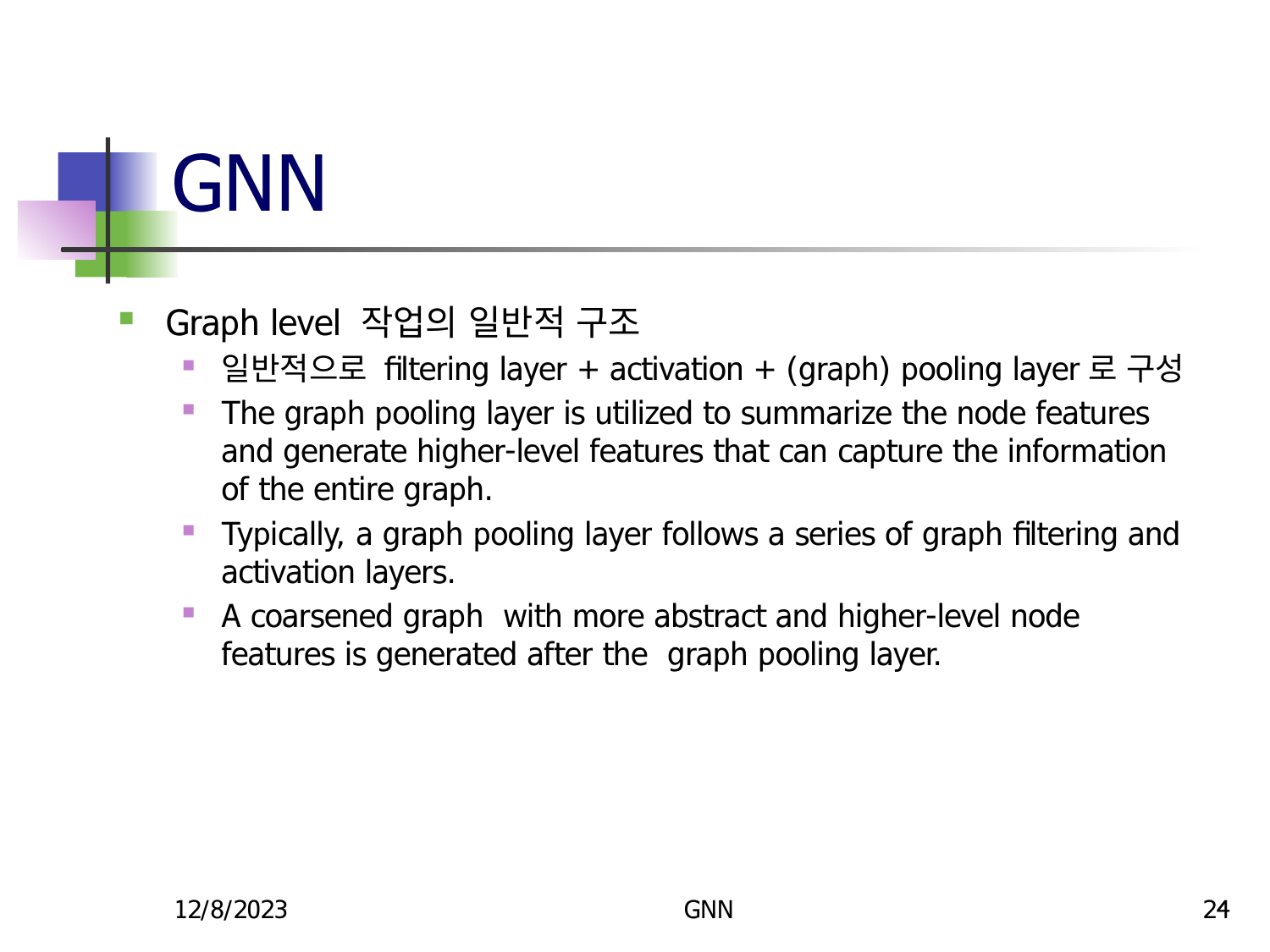

# GNN
Graph level 작업의 일반적 구조
일반적으로 filtering layer + activation + (graph) pooling layer로 구성
The graph pooling layer is utilized to summarize the node features and generate higher-level features that can capture the information of the entire graph.
Typically, a graph pooling layer follows a series of graph filtering and activation layers.
A coarsened graph  with more abstract and higher-level node features is generated after the  graph pooling layer.

12/8/2023
GNN
24